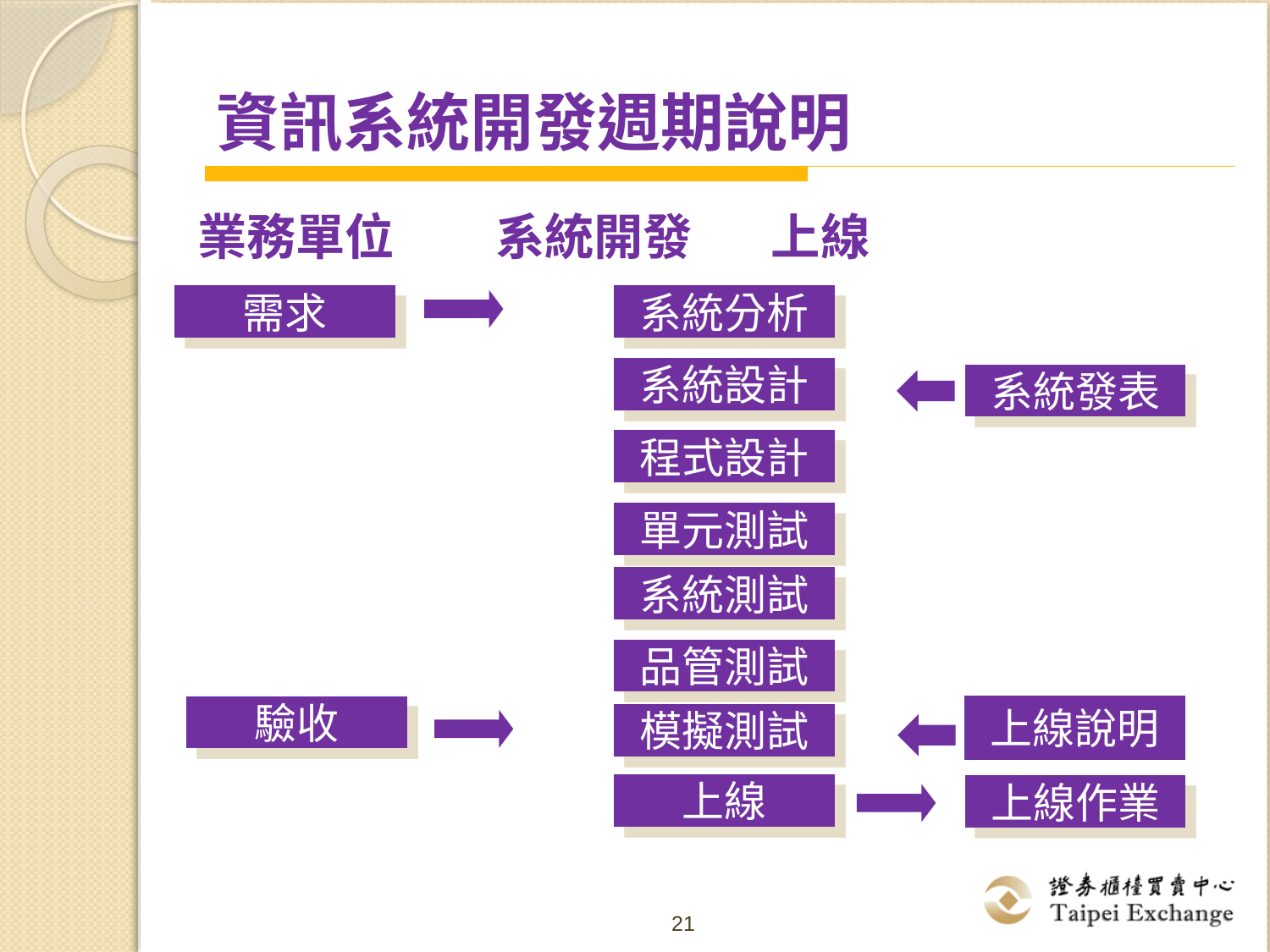

資訊系統開發週期說明
業務單位         系統開發       上線
需求
系統分析

系統設計
系統發表

程式設計
單元測試
系統測試
品管測試
上線說明
驗收
模擬測試

上線

上線作業

21